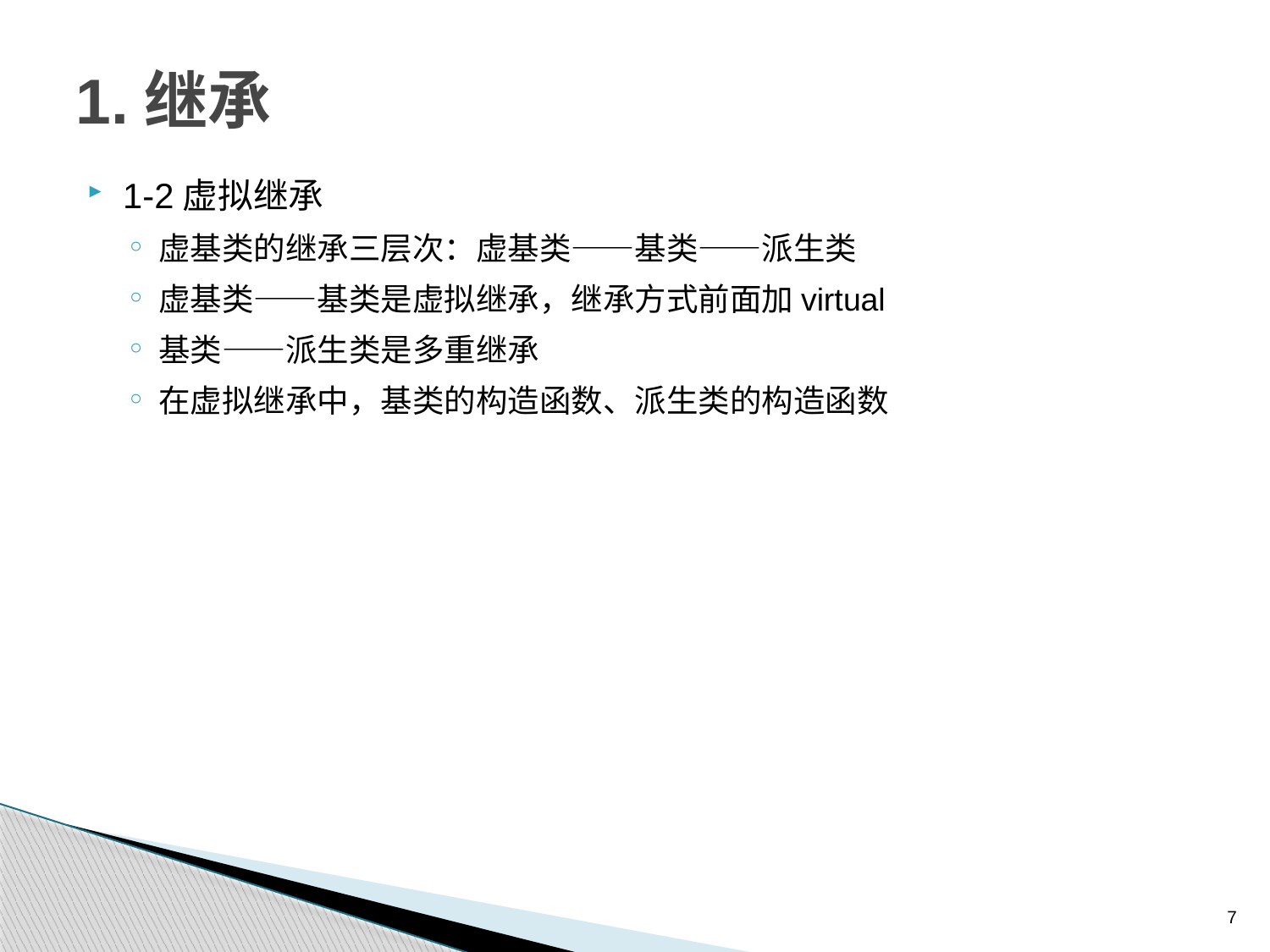

# 1.继承
1-2虚拟继承
虚基类的继承三层次：虚基类——基类——派生类
虚基类——基类是虚拟继承，继承方式前面加virtual
基类——派生类是多重继承
在虚拟继承中，基类的构造函数、派生类的构造函数

7